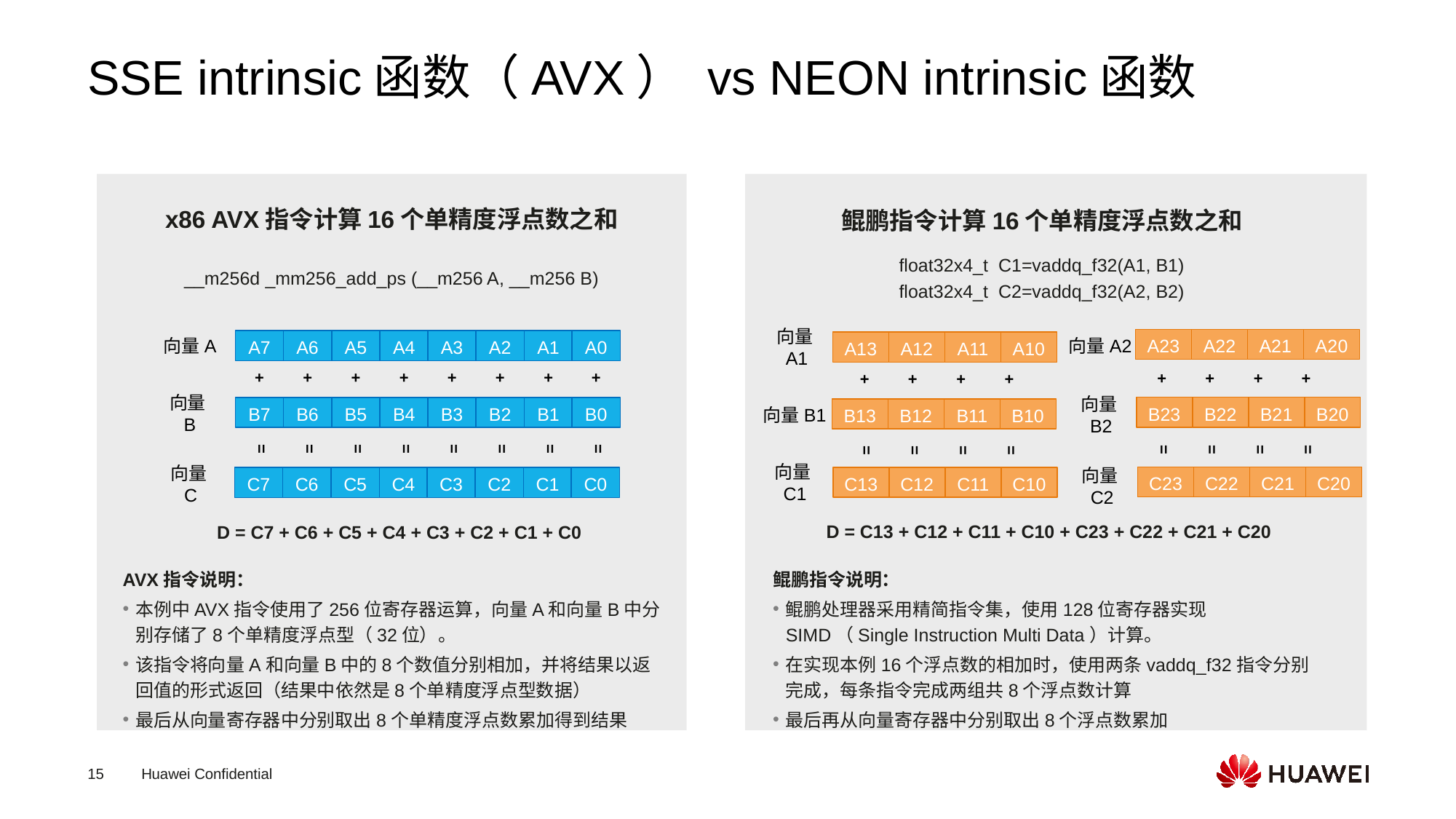

# SSE intrinsic函数（AVX） vs NEON intrinsic函数

x86 AVX指令计算16个单精度浮点数之和
鲲鹏指令计算16个单精度浮点数之和
float32x4_t  C1=vaddq_f32(A1, B1)
float32x4_t  C2=vaddq_f32(A2, B2)
__m256d _mm256_add_ps (__m256 A, __m256 B)
向量A2
A23
A22
A21
A20
向量A1
A13
A12
A11
A10
+
+
+
+
+
+
+
+
B23
B22
B21
B20
向量B2
向量B1
B13
B12
B11
B10
=
=
=
=
=
=
=
=
向量C1
C23
C22
C21
C20
C13
C12
C11
C10
向量C2
向量A
A3
A7
A6
A5
A2
A1
A0
A4
+
+
+
+
+
+
+
+
B7
B6
B5
B4
B3
B2
B1
B0
=
=
=
=
=
=
=
=
C7
C6
C5
C4
C3
C2
C1
C0
向量B
向量C
D = C7 + C6 + C5 + C4 + C3 + C2 + C1 + C0
D = C13 + C12 + C11 + C10 + C23 + C22 + C21 + C20
AVX指令说明：
本例中AVX指令使用了256位寄存器运算，向量A和向量B中分别存储了8个单精度浮点型（32位）。
该指令将向量A和向量B中的8个数值分别相加，并将结果以返回值的形式返回（结果中依然是8个单精度浮点型数据）
最后从向量寄存器中分别取出8个单精度浮点数累加得到结果
鲲鹏指令说明：
鲲鹏处理器采用精简指令集，使用128位寄存器实现SIMD（Single Instruction Multi Data）计算。
在实现本例16个浮点数的相加时，使用两条vaddq_f32指令分别完成，每条指令完成两组共8个浮点数计算
最后再从向量寄存器中分别取出8个浮点数累加